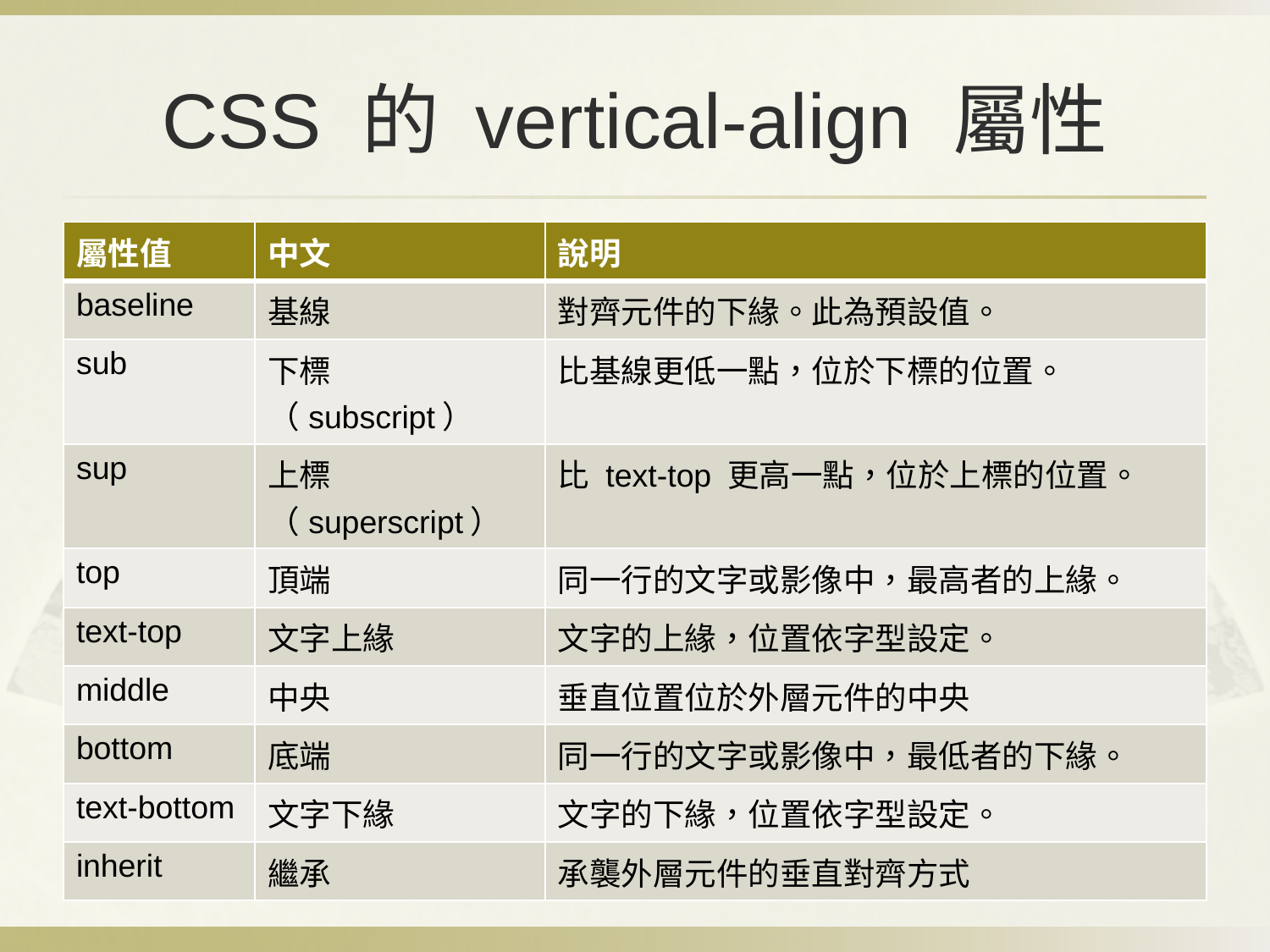

# CSS 的 vertical-align 屬性
| 屬性值 | 中文 | 說明 |
| --- | --- | --- |
| baseline | 基線 | 對齊元件的下緣。此為預設值。 |
| sub | 下標（subscript） | 比基線更低一點，位於下標的位置。 |
| sup | 上標（superscript） | 比 text-top 更高一點，位於上標的位置。 |
| top | 頂端 | 同一行的文字或影像中，最高者的上緣。 |
| text-top | 文字上緣 | 文字的上緣，位置依字型設定。 |
| middle | 中央 | 垂直位置位於外層元件的中央 |
| bottom | 底端 | 同一行的文字或影像中，最低者的下緣。 |
| text-bottom | 文字下緣 | 文字的下緣，位置依字型設定。 |
| inherit | 繼承 | 承襲外層元件的垂直對齊方式 |